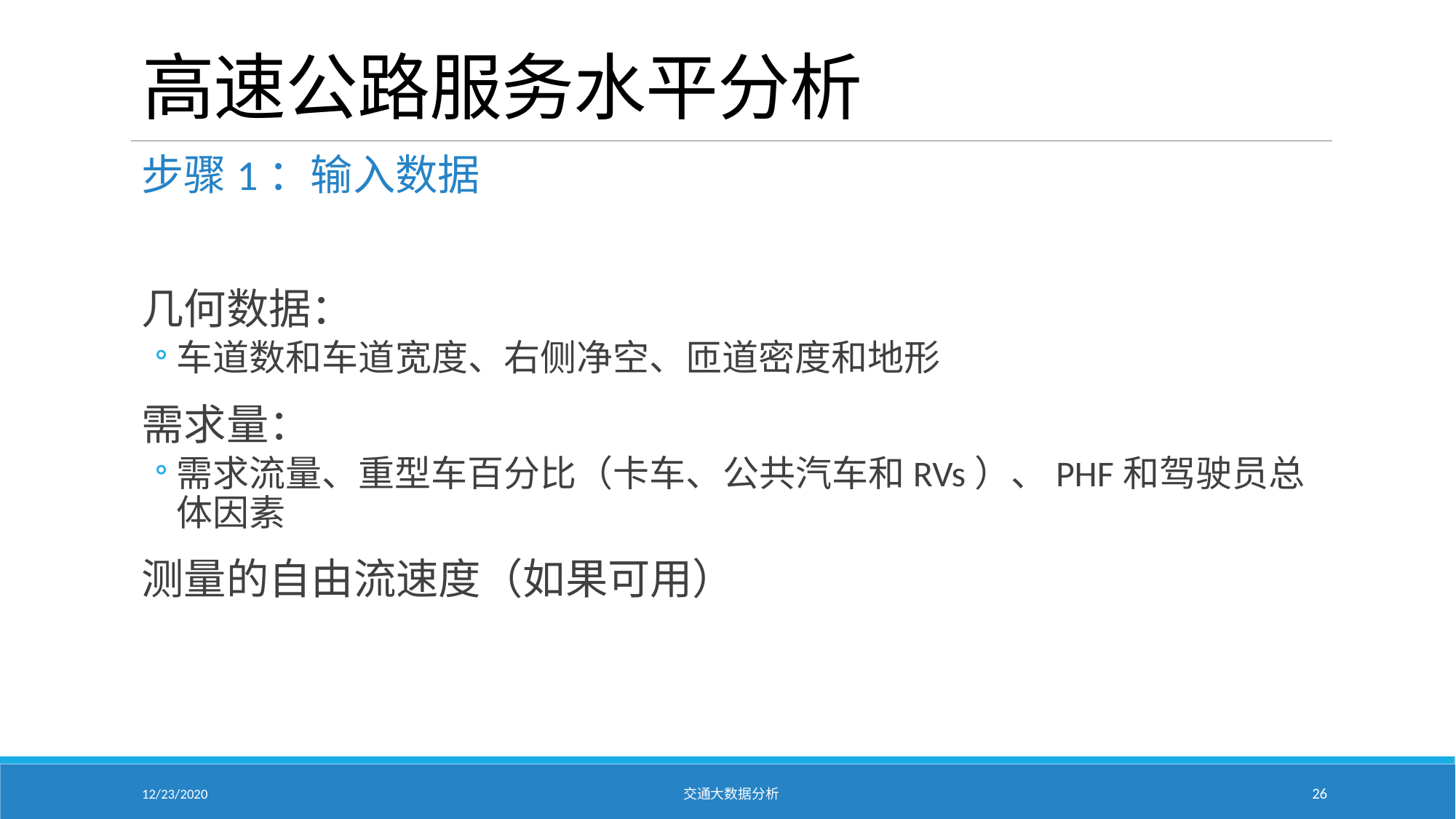

# 高速公路服务水平分析
步骤1：输入数据

几何数据：
车道数和车道宽度、右侧净空、匝道密度和地形
需求量：
需求流量、重型车百分比（卡车、公共汽车和RVs）、PHF和驾驶员总体因素
测量的自由流速度（如果可用）
12/23/2020
交通大数据分析
26